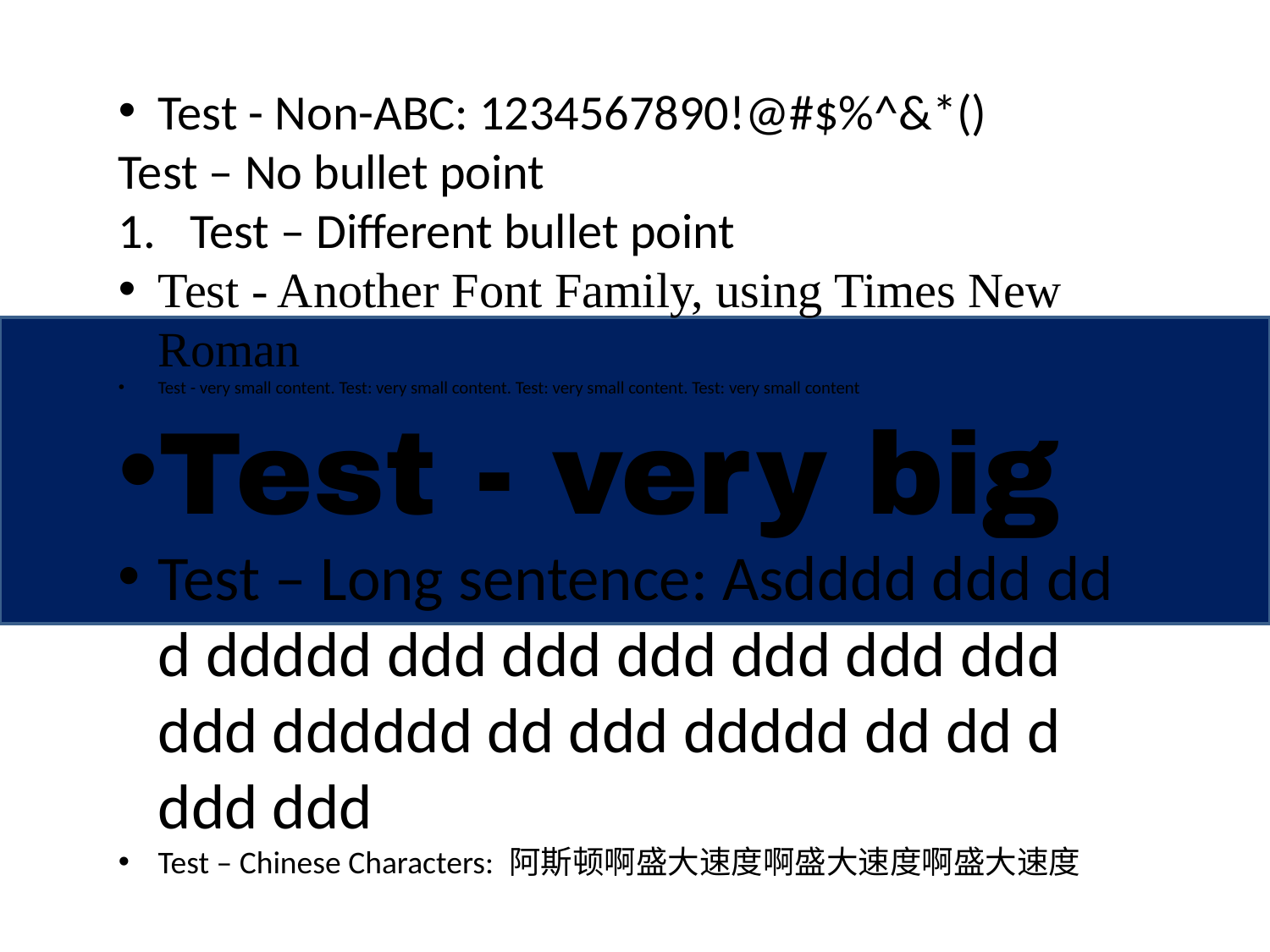

Test - Non-ABC: 1234567890!@#$%^&*()
Test – No bullet point
Test – Different bullet point
Test - Another Font Family, using Times New Roman
Test - very small content. Test: very small content. Test: very small content. Test: very small content
Test - very big
Test – Long sentence: Asdddd ddd dd d ddddd ddd ddd ddd ddd ddd ddd ddd dddddd dd ddd ddddd dd dd d ddd ddd
Test – Chinese Characters: 阿斯顿啊盛大速度啊盛大速度啊盛大速度